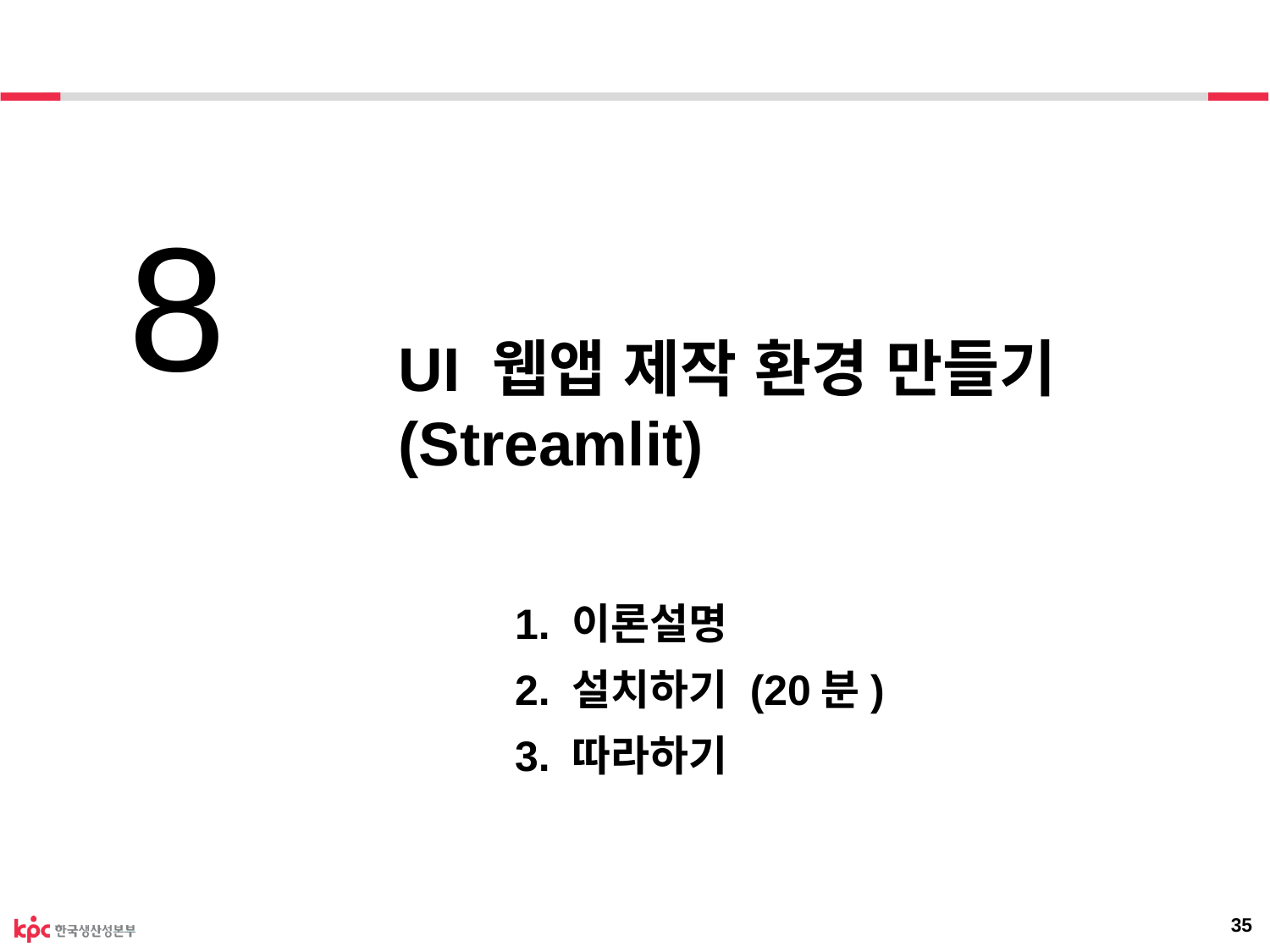

8
UI 웹앱 제작 환경 만들기
(Streamlit)
    1. 이론설명
    2. 설치하기 (20분)
    3. 따라하기